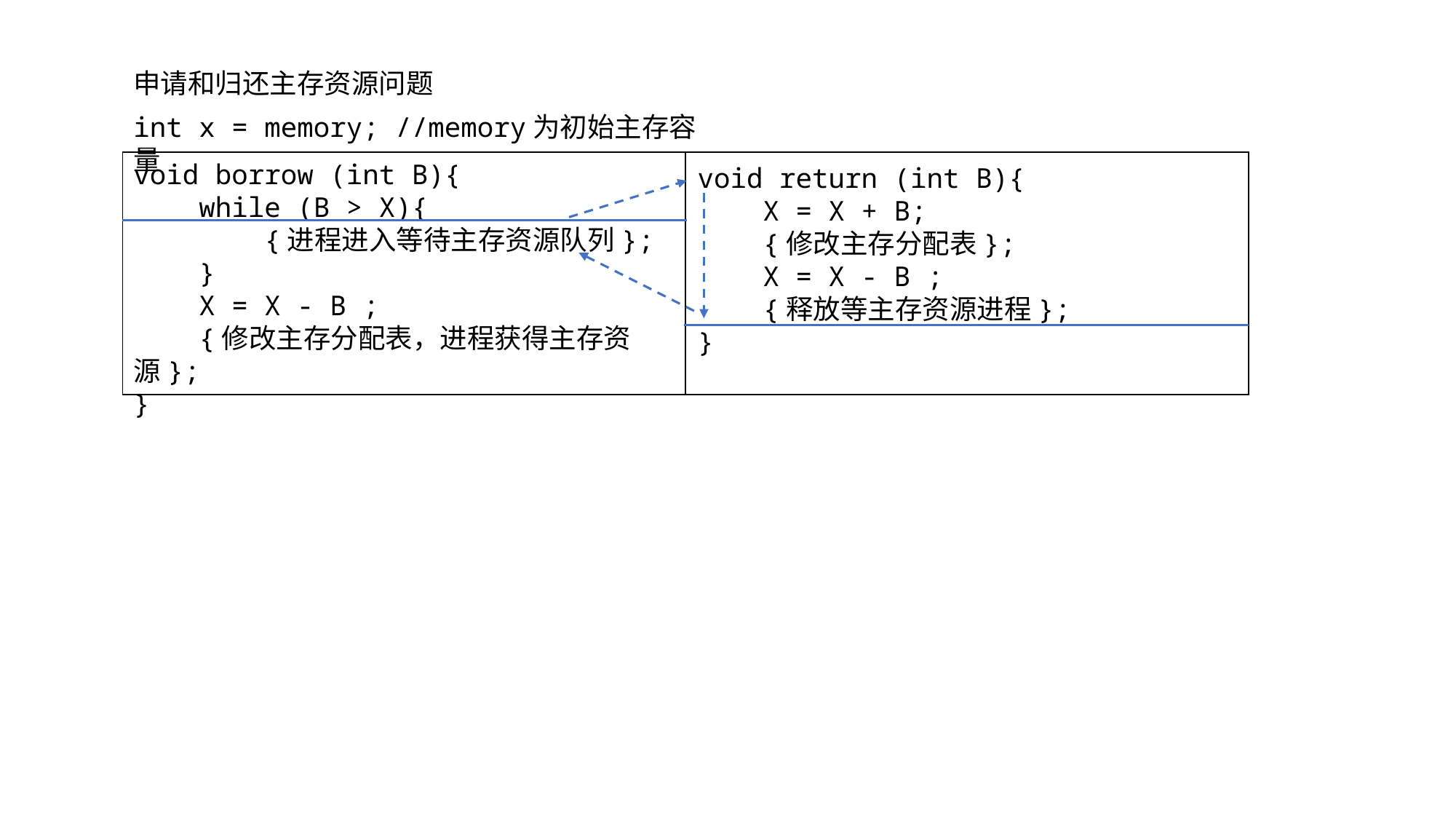

申请和归还主存资源问题
int x = memory; //memory为初始主存容量
|  |  |
| --- | --- |
void borrow (int B){
    while (B > X){
        {进程进入等待主存资源队列};
    }
    X = X - B ;
    {修改主存分配表，进程获得主存资源};
}
void return (int B){
    X = X + B;
    {修改主存分配表};
    X = X - B ;
    {释放等主存资源进程};
}